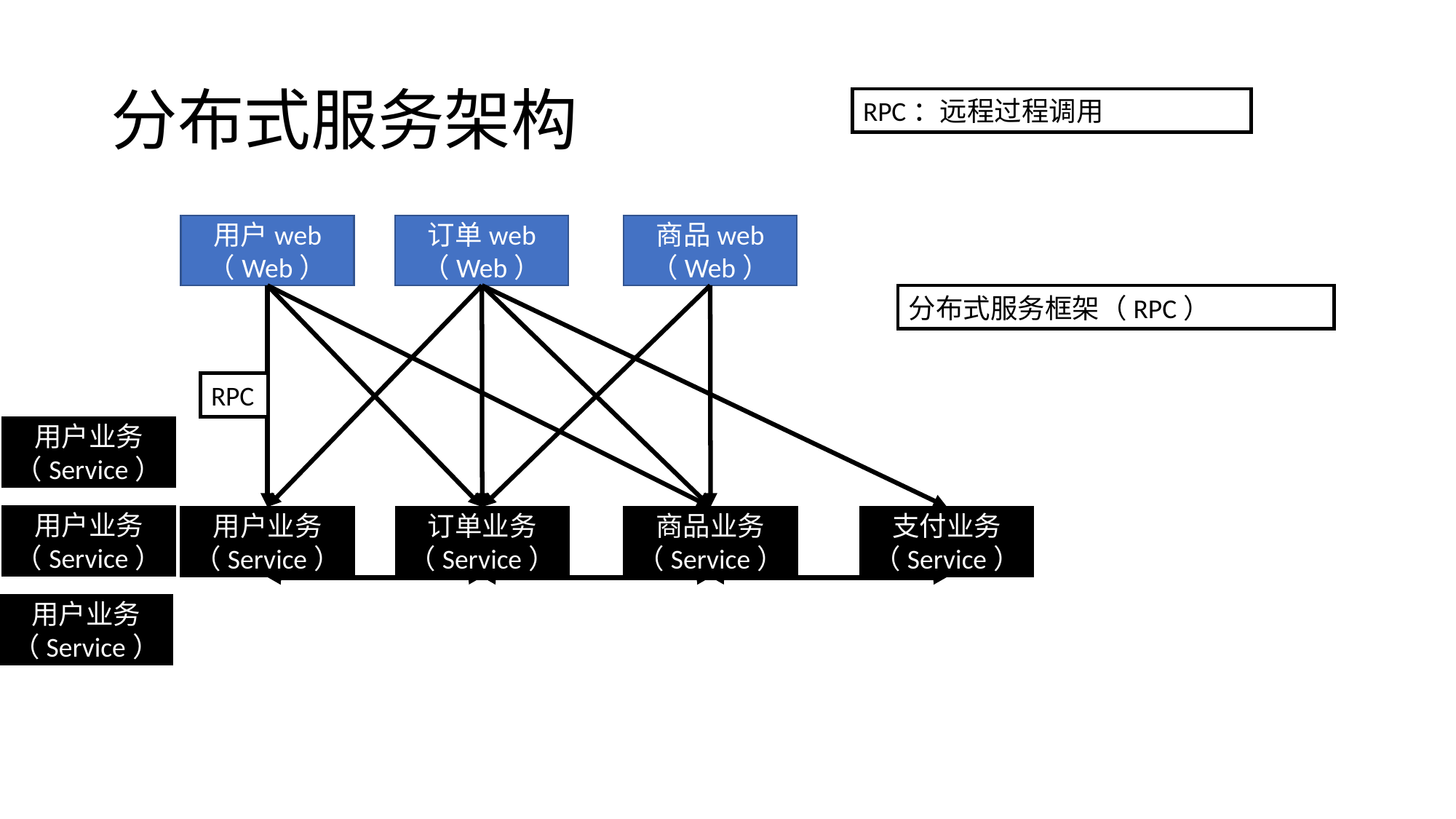

# 分布式服务架构
RPC：远程过程调用
用户web
（Web）
订单web
（Web）
商品web
（Web）
分布式服务框架（RPC）
RPC
用户业务
（Service）
用户业务
（Service）
用户业务
（Service）
订单业务
（Service）
商品业务
（Service）
支付业务
（Service）
用户业务
（Service）